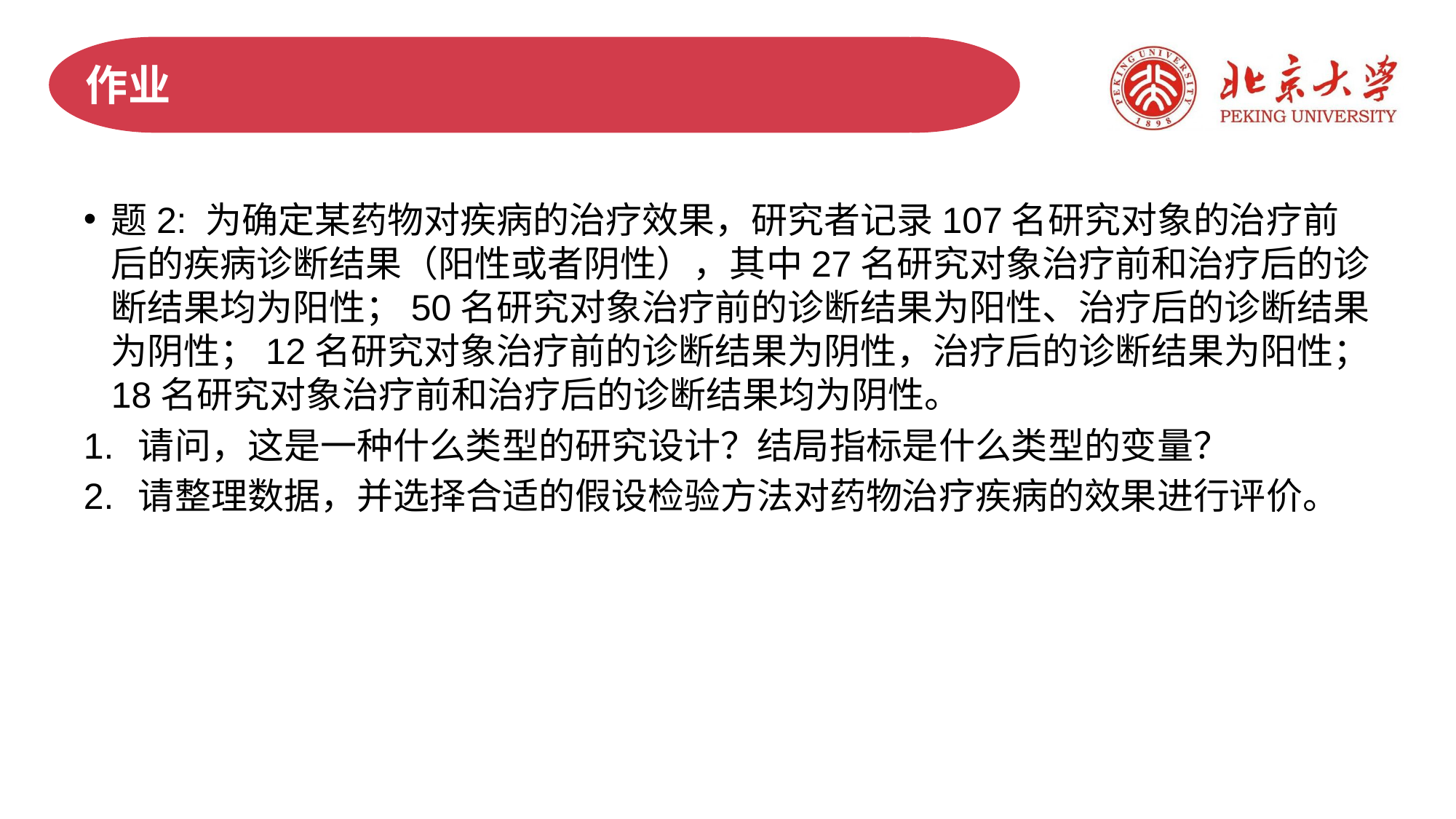

# 作业
题2: 为确定某药物对疾病的治疗效果，研究者记录107名研究对象的治疗前后的疾病诊断结果（阳性或者阴性），其中27名研究对象治疗前和治疗后的诊断结果均为阳性；50名研究对象治疗前的诊断结果为阳性、治疗后的诊断结果为阴性；12名研究对象治疗前的诊断结果为阴性，治疗后的诊断结果为阳性；18名研究对象治疗前和治疗后的诊断结果均为阴性。
请问，这是一种什么类型的研究设计？结局指标是什么类型的变量？
请整理数据，并选择合适的假设检验方法对药物治疗疾病的效果进行评价。